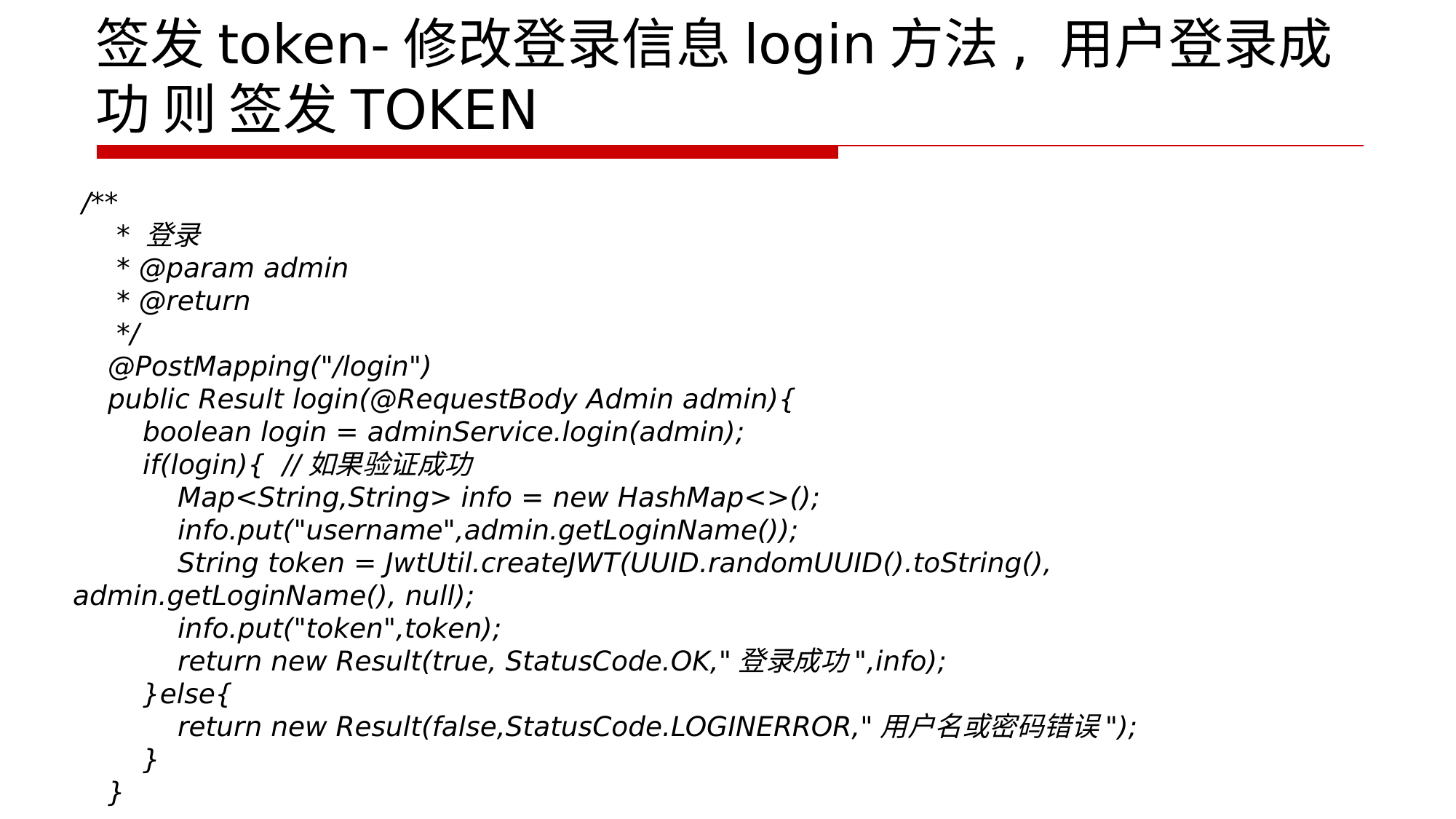

# 签发token-修改登录信息login方法, 用户登录成功 则 签发TOKEN
 /**
     * 登录
     * @param admin
     * @return
     */
    @PostMapping("/login")
    public Result login(@RequestBody Admin admin){
        boolean login = adminService.login(admin);
        if(login){  //如果验证成功
            Map<String,String> info = new HashMap<>();
            info.put("username",admin.getLoginName());
            String token = JwtUtil.createJWT(UUID.randomUUID().toString(), admin.getLoginName(), null);
            info.put("token",token);
            return new Result(true, StatusCode.OK,"登录成功",info);
        }else{
            return new Result(false,StatusCode.LOGINERROR,"用户名或密码错误");
        }
    }